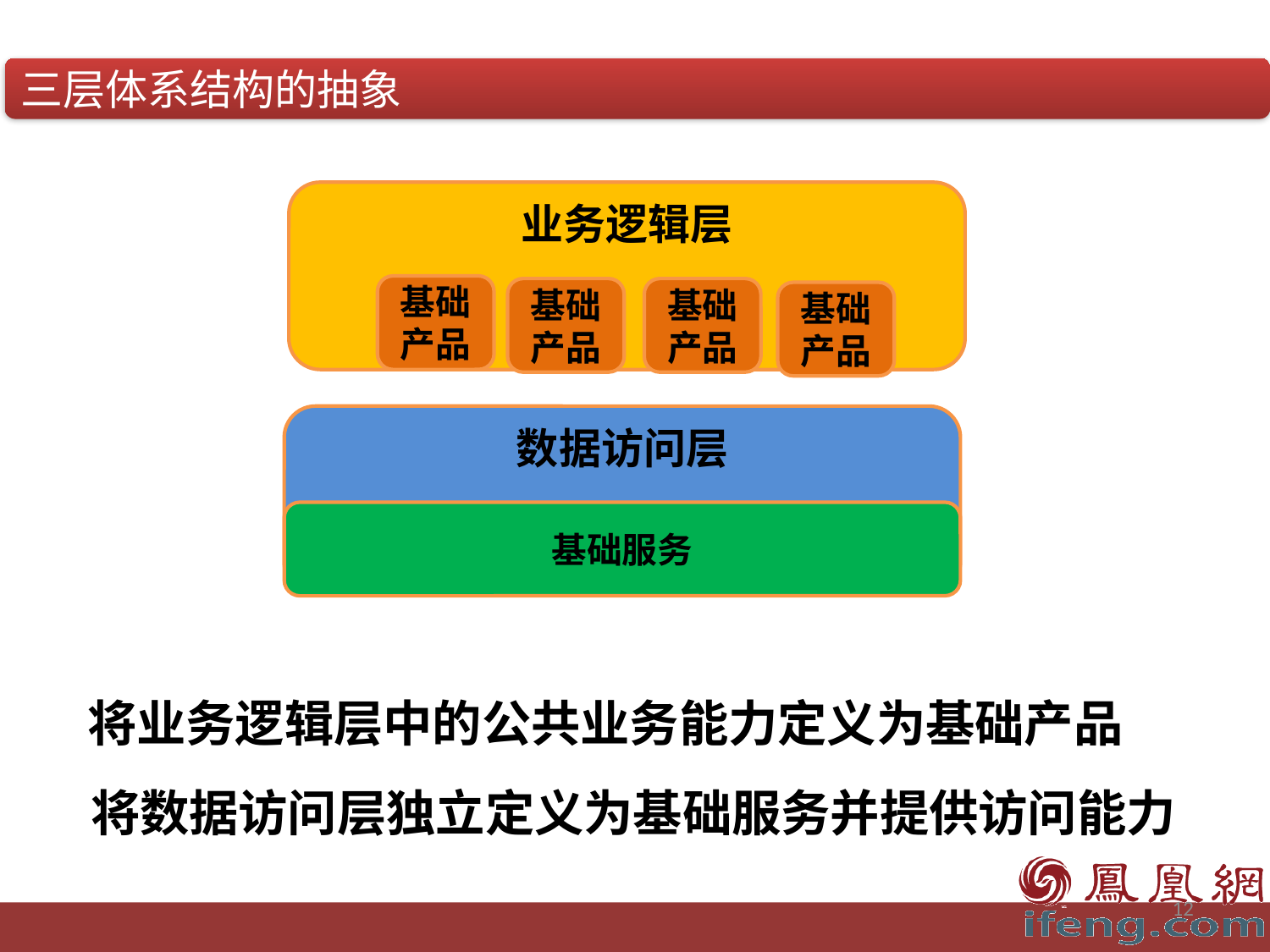

三层体系结构的抽象
业务逻辑层
基础产品
基础产品
基础产品
基础产品
数据访问层
基础服务
将业务逻辑层中的公共业务能力定义为基础产品

将数据访问层独立定义为基础服务并提供访问能力
12